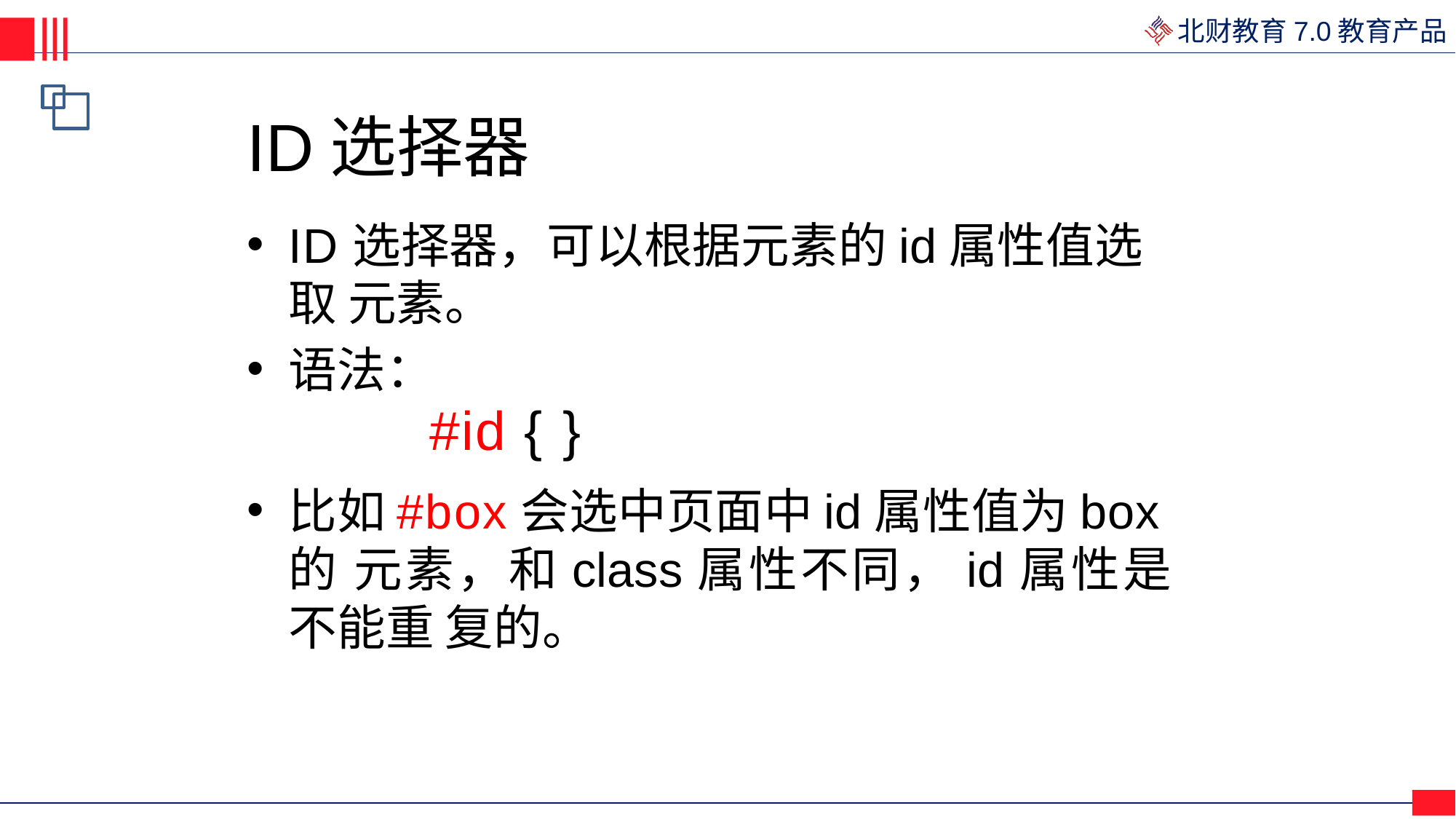

# ID选择器
ID选择器，可以根据元素的id属性值选取 元素。
语法：
#id { }
比如#box会选中页面中id属性值为box的 元素，和class属性不同，id属性是不能重 复的。